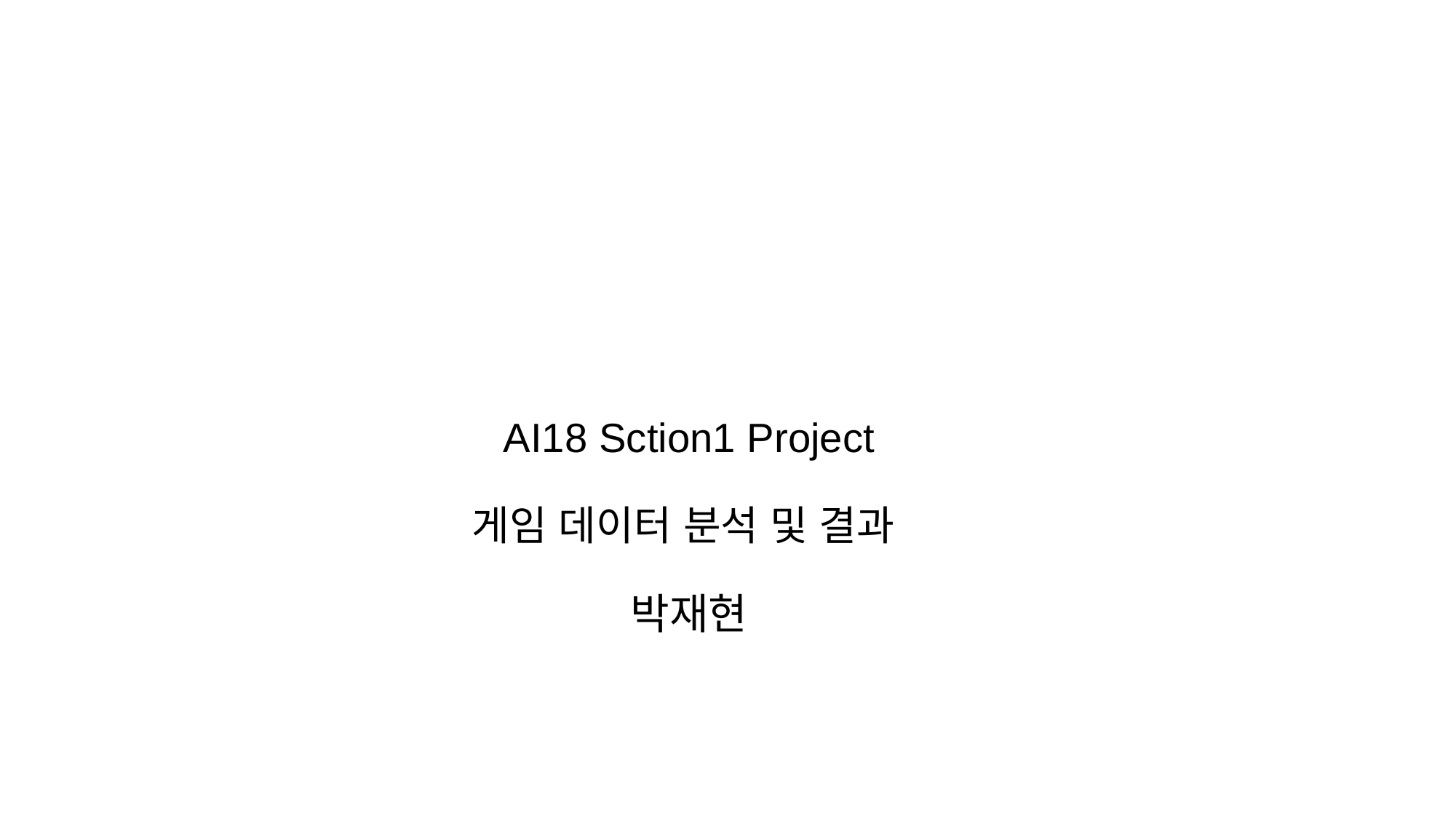

# AI18 Sction1 Project 게임 데이터 분석 및 결과
박재현